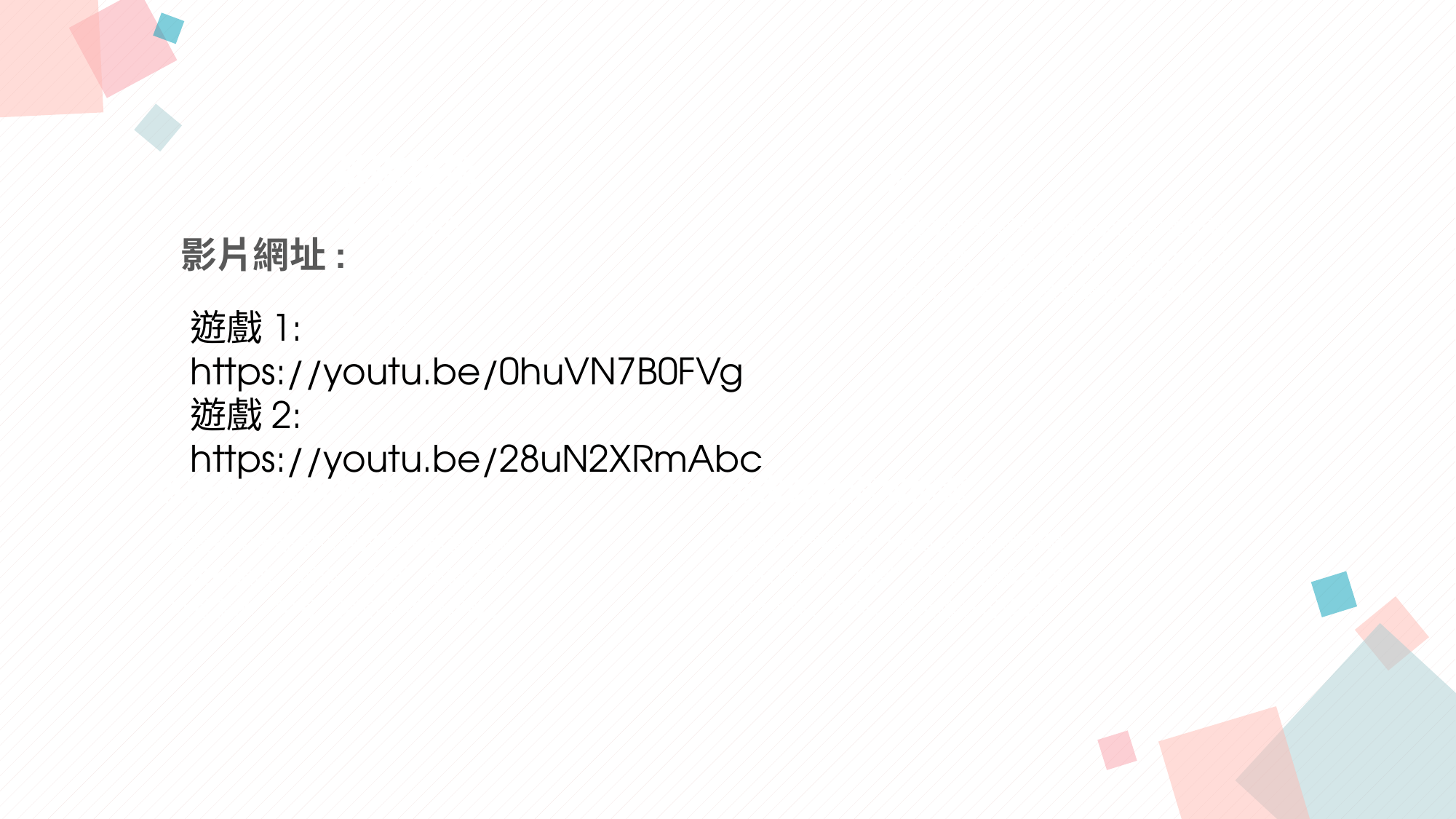

基礎技術
js
html5
css
js
标题数字等都可以通过点击和重新输入进行更，顶部“开始”面板中可以对字体、字号、颜色等进行修改。
影片網址:
遊戲1:
https://youtu.be/0huVN7B0FVg
遊戲2:
https://youtu.be/28uN2XRmAbc
点击此处添加标题
点击此处添加标题
标题数字等都可以通过点击和重新输入进行更改，顶部“开始”面板中可以对字体、字号、颜色等进行修改。
标题数字等都可以通过点击和重新输入进行更改，顶部“开始”面板中可以对字体、字号、颜色等进行修改。